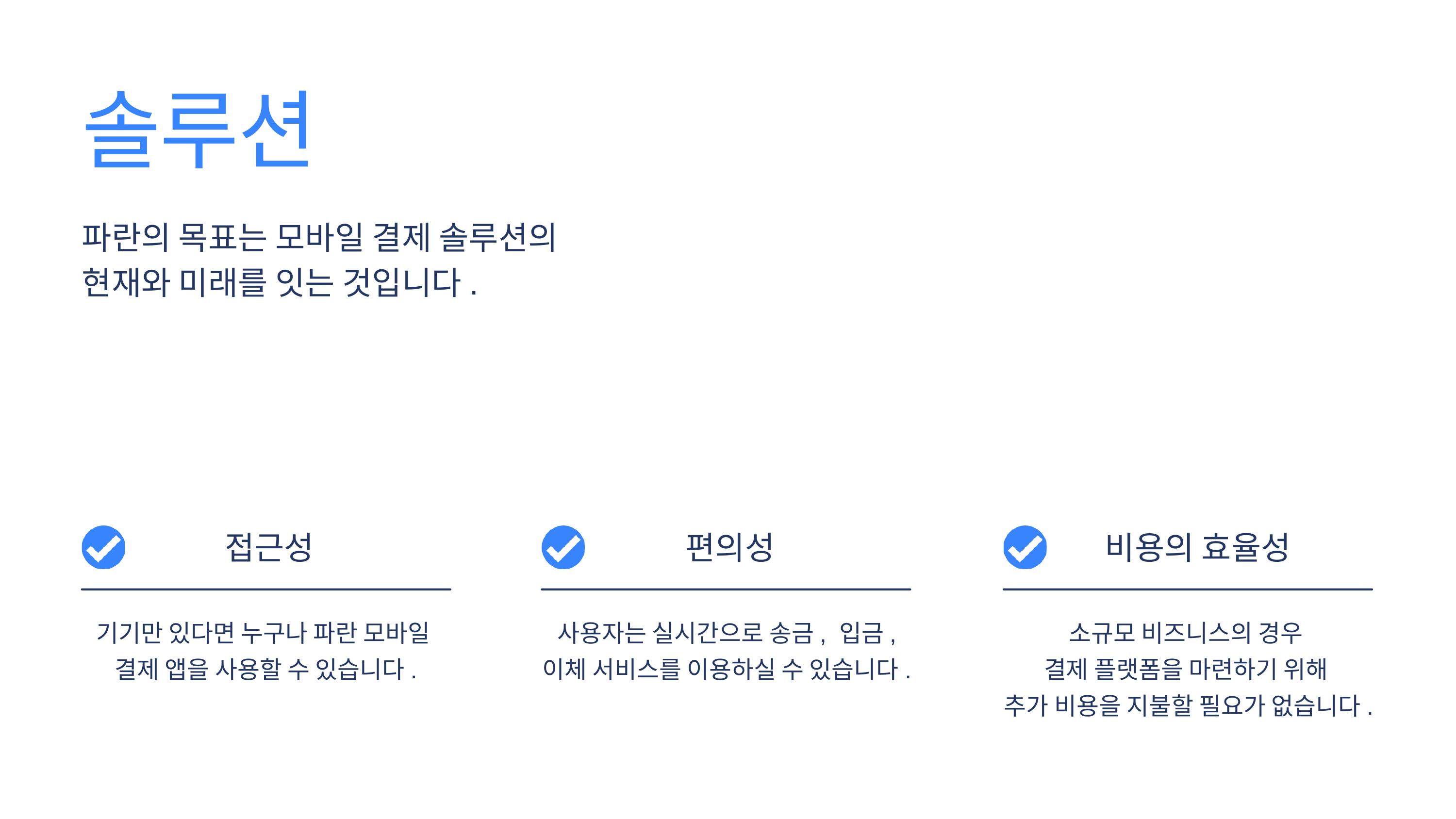

솔루션
파란의 목표는 모바일 결제 솔루션의
현재와 미래를 잇는 것입니다.

접근성

기기만 있다면 누구나 파란 모바일
결제 앱을 사용할 수 있습니다.

편의성

사용자는 실시간으로 송금, 입금, 이체 서비스를 이용하실 수 있습니다.

비용의 효율성

소규모 비즈니스의 경우
결제 플랫폼을 마련하기 위해
추가 비용을 지불할 필요가 없습니다.